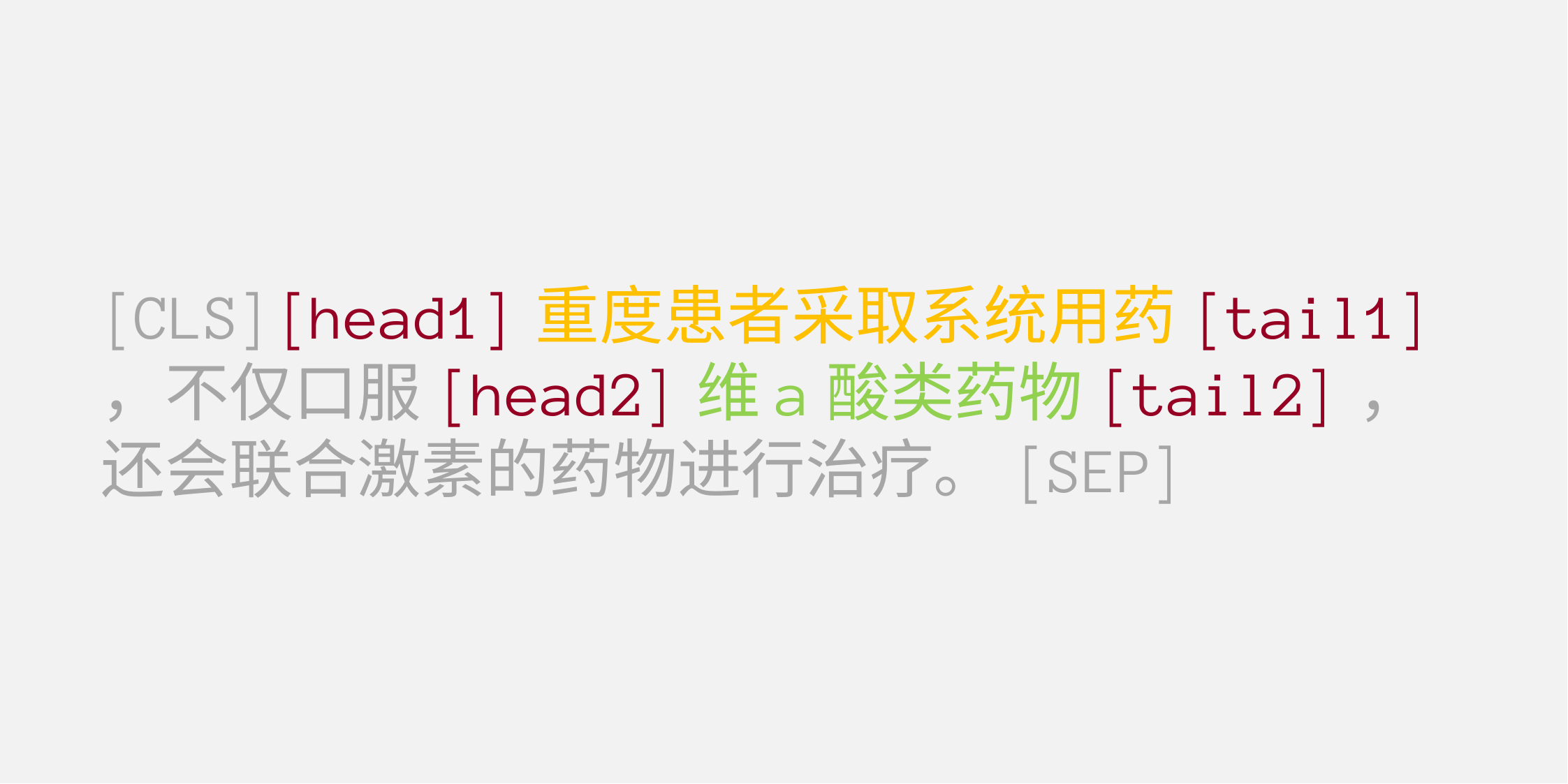

[CLS][head1]重度患者采取系统用药[tail1] ，不仅口服[head2]维a酸类药物[tail2]，还会联合激素的药物进行治疗。[SEP]